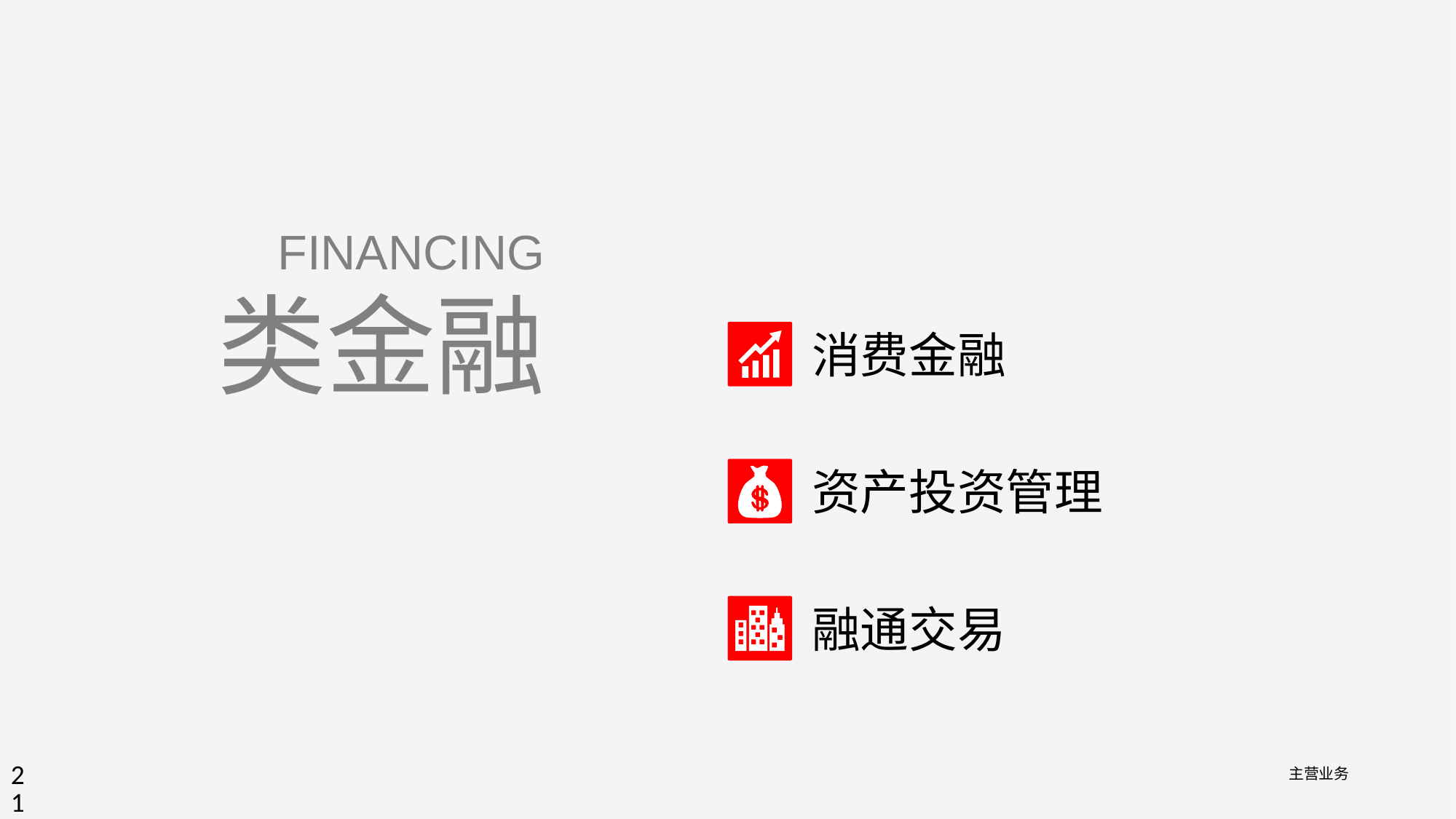

FINANCING
类金融
消费金融

资产投资管理

融通交易

21
主营业务